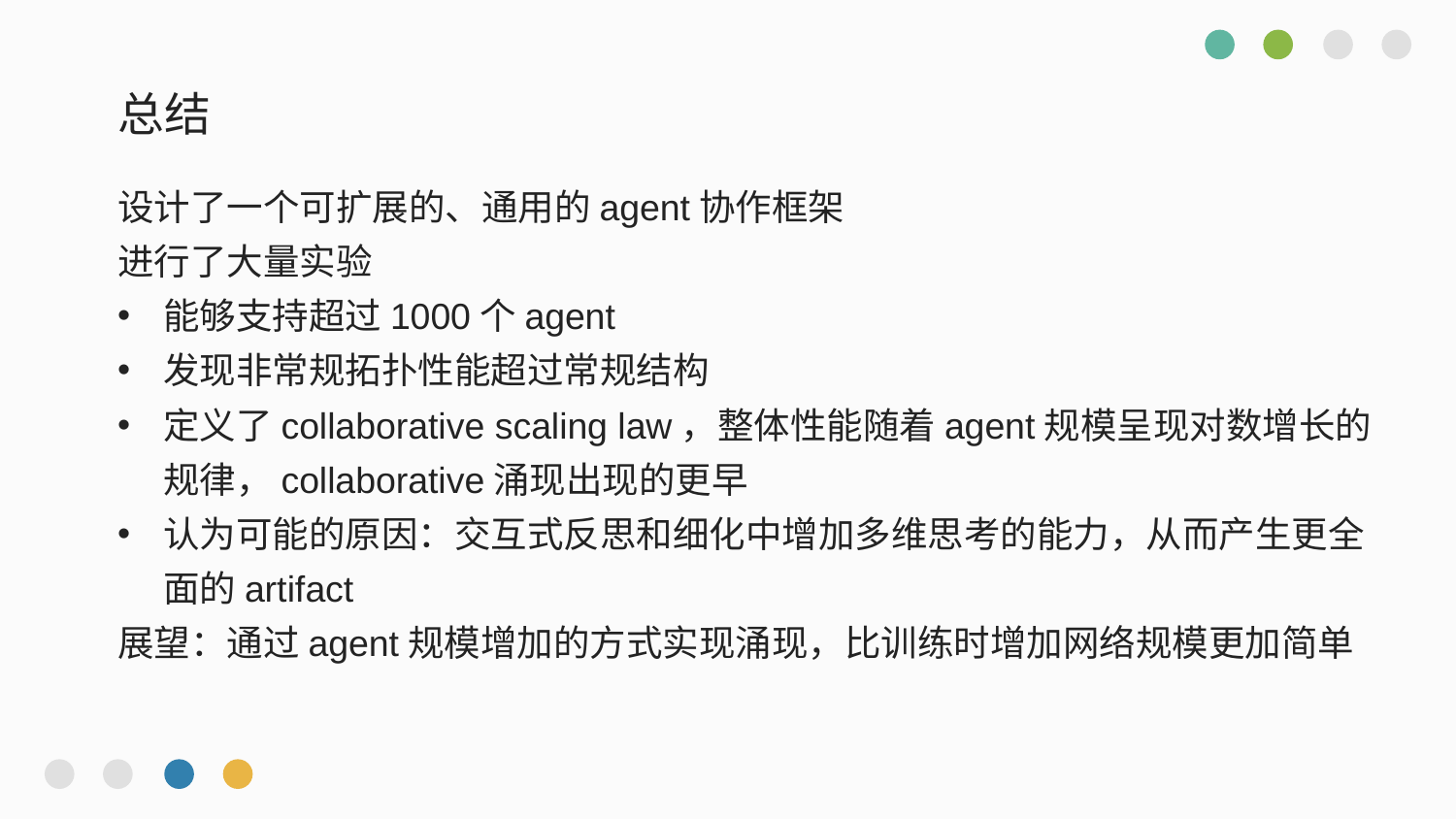

# 总结
设计了一个可扩展的、通用的agent协作框架
进行了大量实验
能够支持超过1000个agent
发现非常规拓扑性能超过常规结构
定义了collaborative scaling law，整体性能随着agent规模呈现对数增长的规律，collaborative涌现出现的更早
认为可能的原因：交互式反思和细化中增加多维思考的能力，从而产生更全面的artifact
展望：通过agent规模增加的方式实现涌现，比训练时增加网络规模更加简单